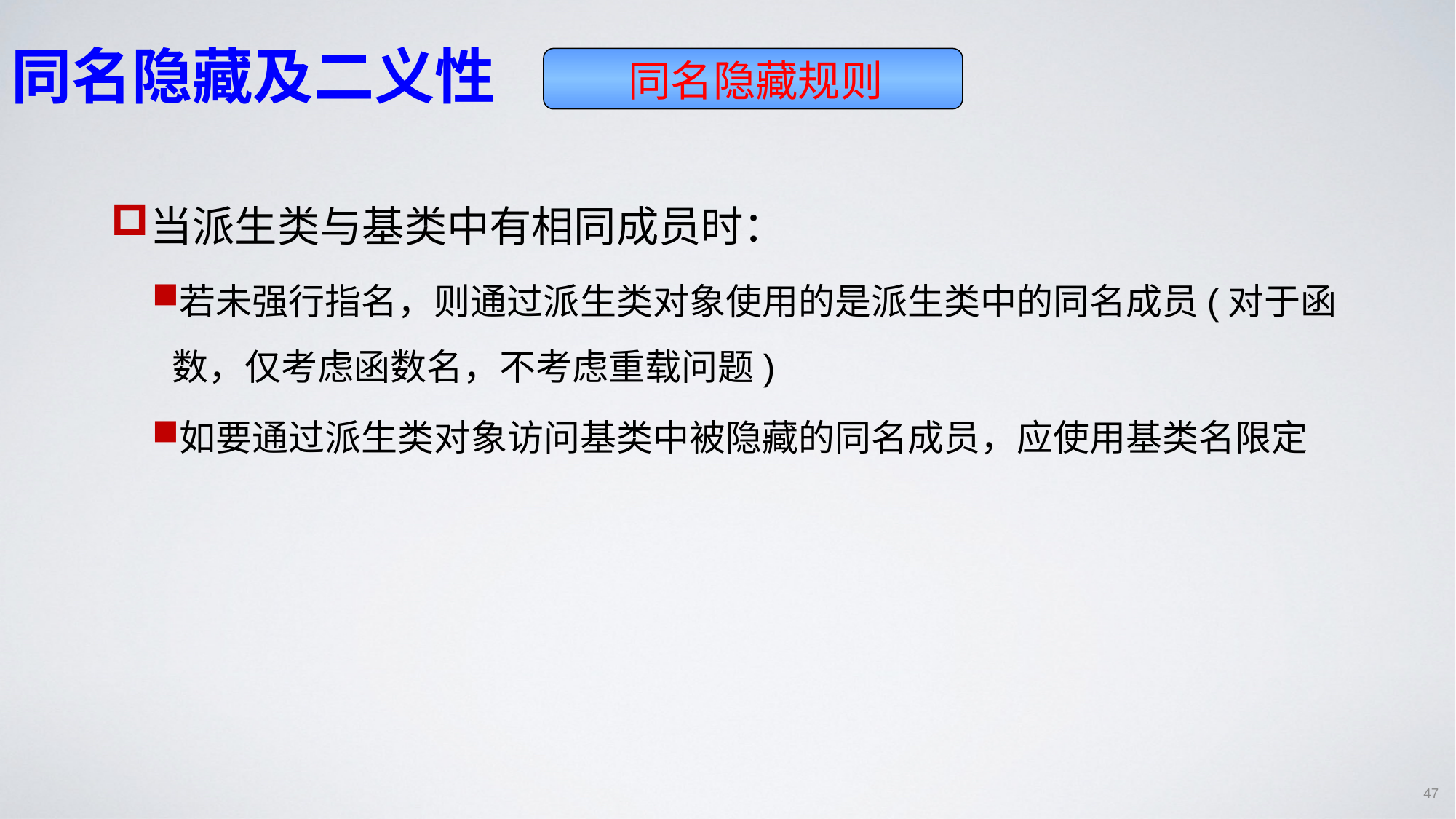

# 同名隐藏及二义性

同名隐藏规则
当派生类与基类中有相同成员时：
若未强行指名，则通过派生类对象使用的是派生类中的同名成员(对于函数，仅考虑函数名，不考虑重载问题)
如要通过派生类对象访问基类中被隐藏的同名成员，应使用基类名限定
47